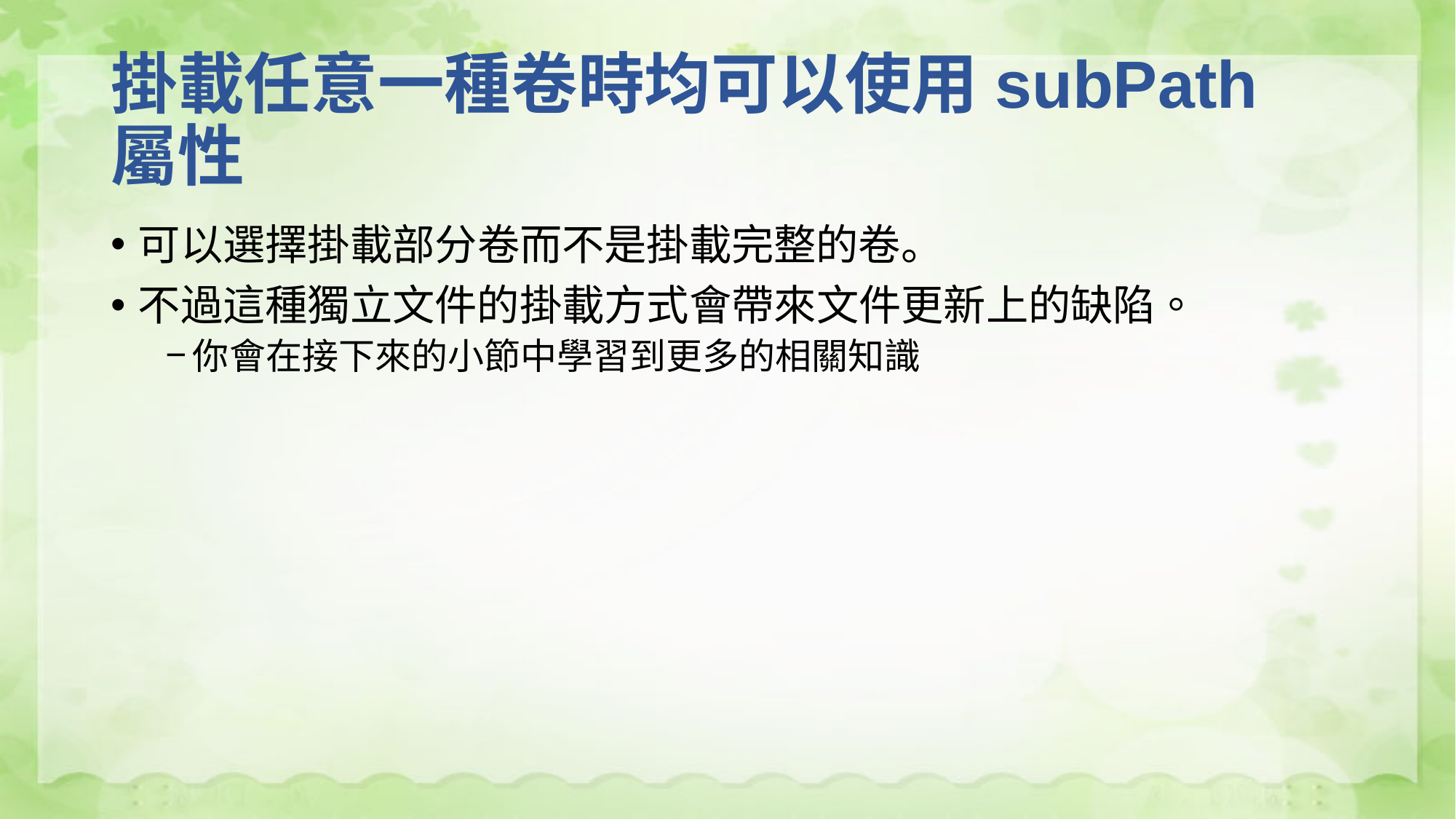

# 掛載任意一種卷時均可以使用subPath 屬性
可以選擇掛載部分卷而不是掛載完整的卷。
不過這種獨立文件的掛載方式會帶來文件更新上的缺陷。
你會在接下來的小節中學習到更多的相關知識